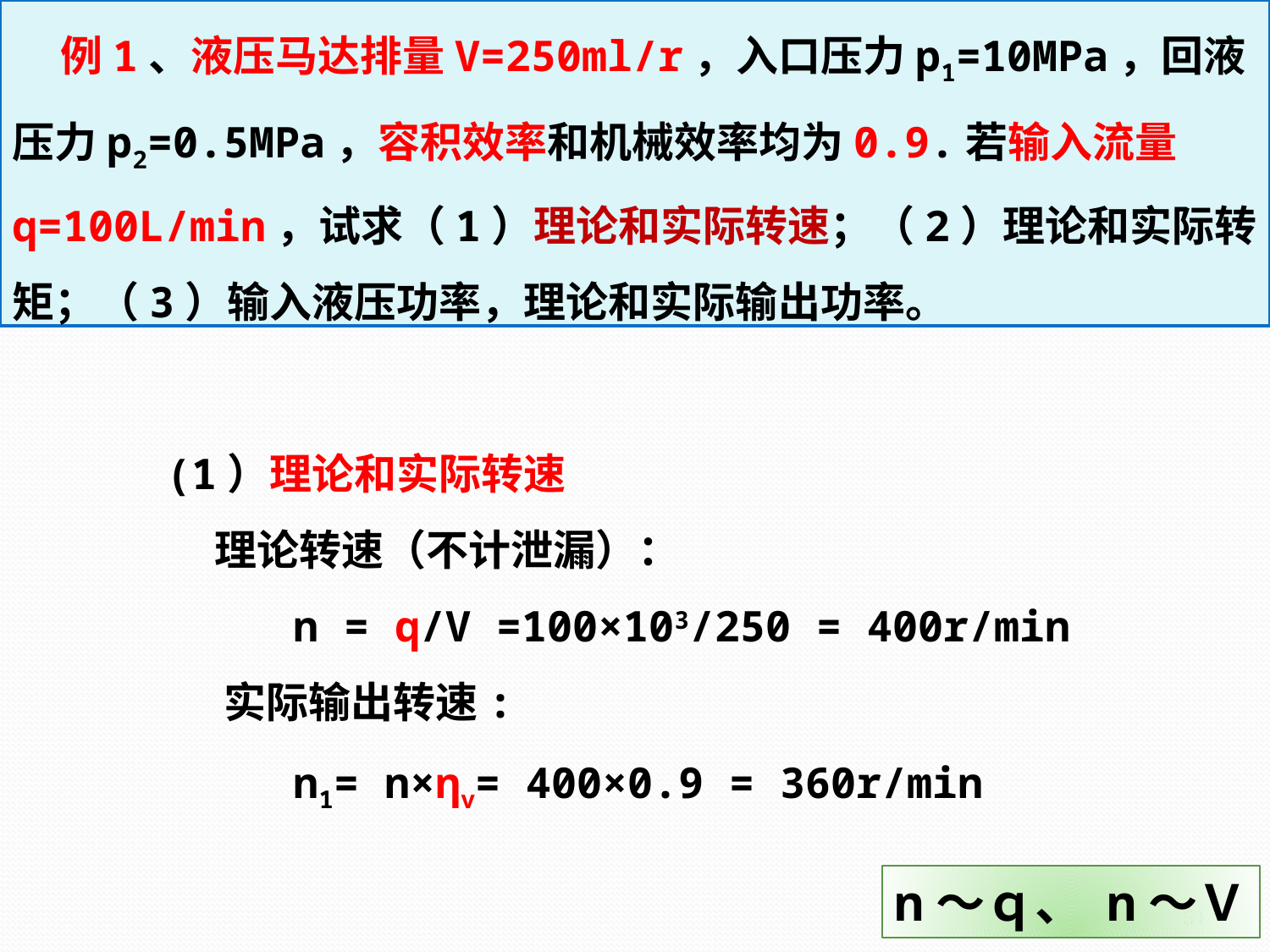

例1、液压马达排量V=250ml/r，入口压力p1=10MPa，回液压力p2=0.5MPa，容积效率和机械效率均为0.9.若输入流量q=100L/min，试求（1）理论和实际转速；（2）理论和实际转矩；（3）输入液压功率，理论和实际输出功率。
(1）理论和实际转速
    理论转速（不计泄漏）：
     n = q/V =100×103/250 = 400r/min
     实际输出转速:
     n1= n×ηv= 400×0.9 = 360r/min
n～ｑ、 n～Ｖ
31